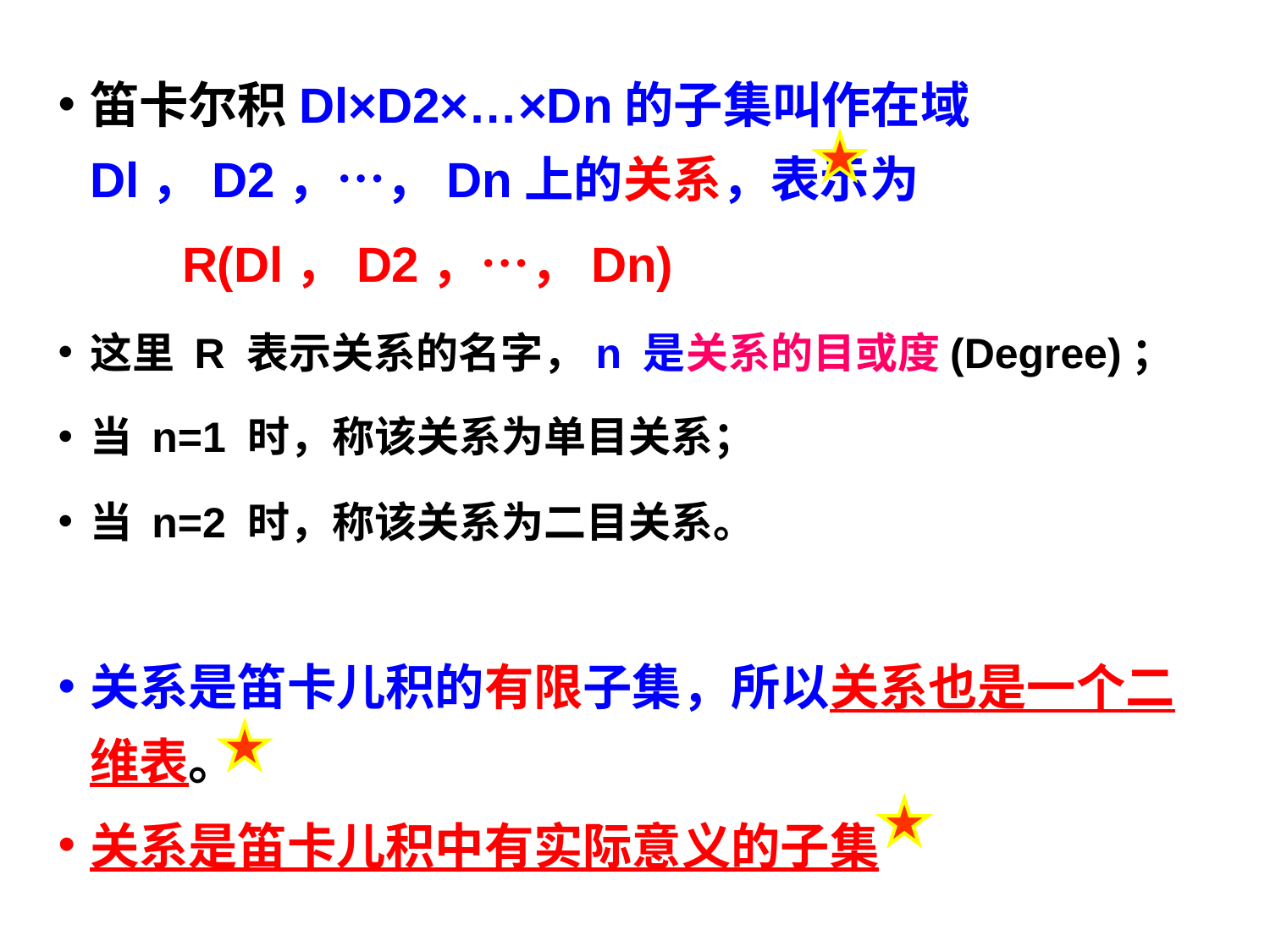

笛卡尔积Dl×D2×…×Dn的子集叫作在域 Dl，D2，…，Dn上的关系，表示为
         R(Dl，D2，…，Dn)
这里 R 表示关系的名字，n 是关系的目或度(Degree)；
当 n=1 时，称该关系为单目关系；
当 n=2 时，称该关系为二目关系。

关系是笛卡儿积的有限子集，所以关系也是一个二维表。
关系是笛卡儿积中有实际意义的子集